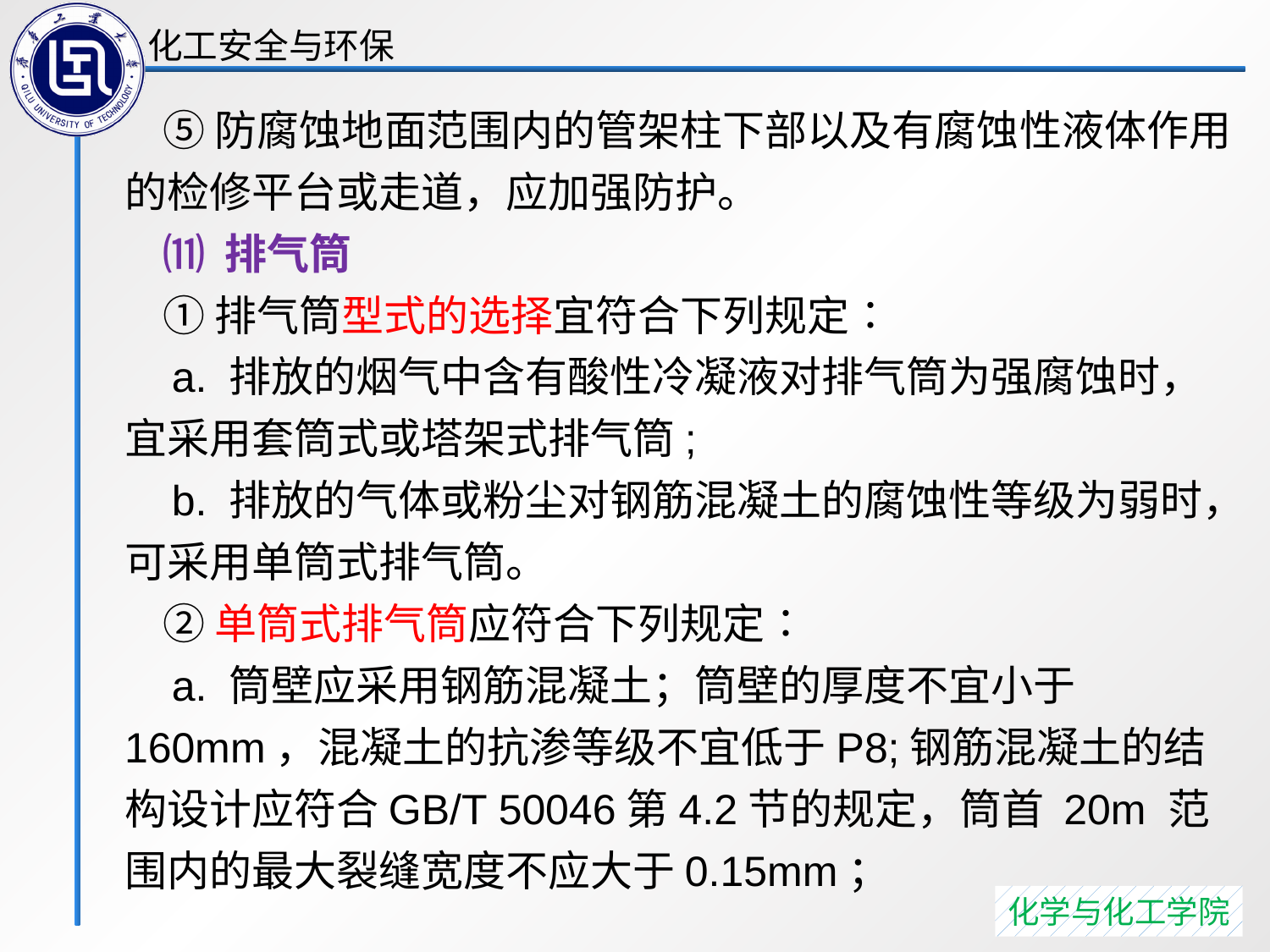

⑤防腐蚀地面范围内的管架柱下部以及有腐蚀性液体作用的检修平台或走道，应加强防护。
    ⑾ 排气筒
    ①排气筒型式的选择宜符合下列规定∶
    a. 排放的烟气中含有酸性冷凝液对排气筒为强腐蚀时，宜采用套筒式或塔架式排气筒;
    b. 排放的气体或粉尘对钢筋混凝土的腐蚀性等级为弱时，可采用单筒式排气筒。
    ②单筒式排气筒应符合下列规定∶
    a. 筒壁应采用钢筋混凝土；筒壁的厚度不宜小于160mm，混凝土的抗渗等级不宜低于P8;钢筋混凝土的结构设计应符合GB/T 50046第4.2节的规定，筒首 20m 范围内的最大裂缝宽度不应大于0.15mm；